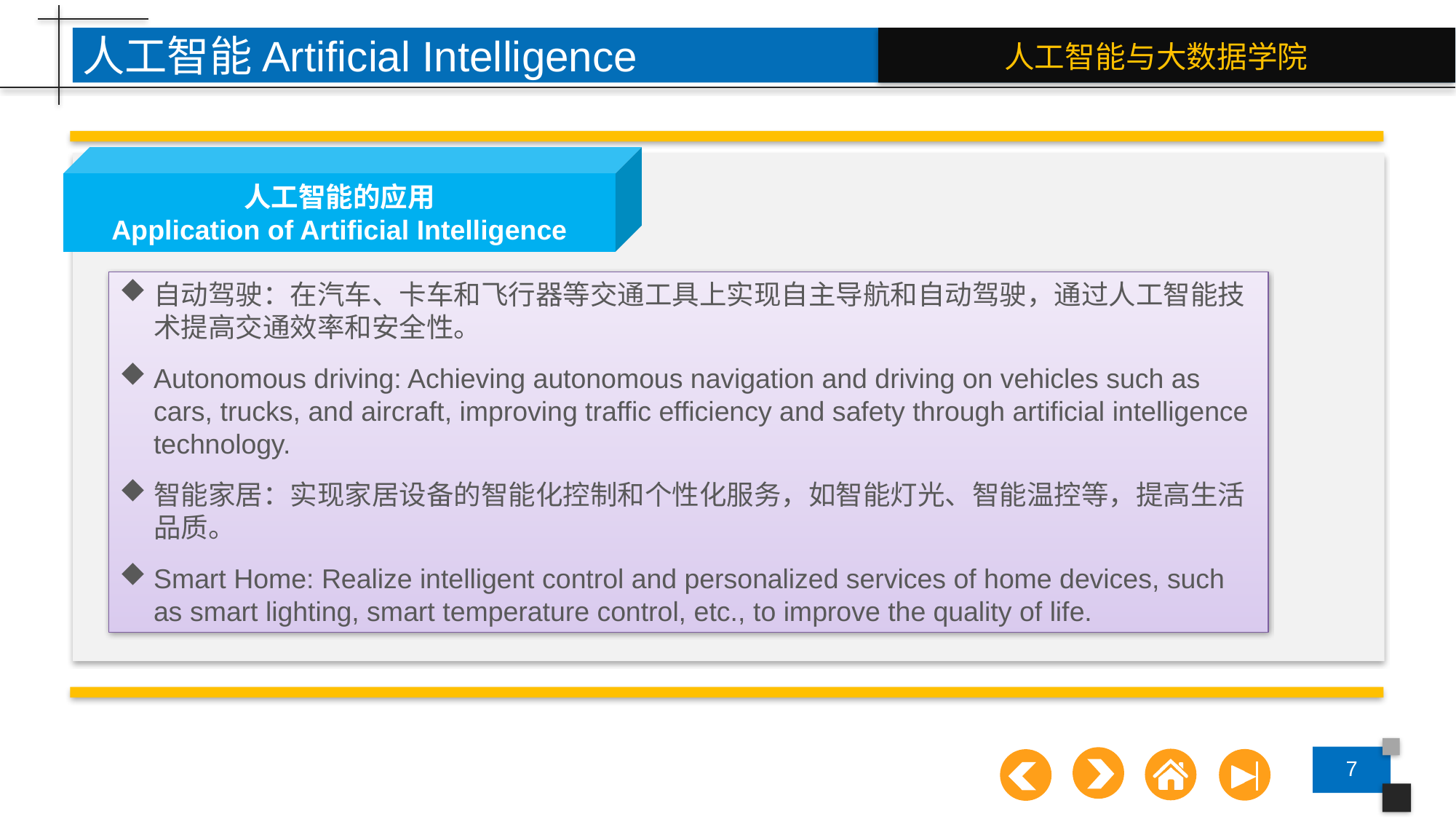

人工智能Artificial Intelligence
人工智能的应用
Application of Artificial Intelligence
自动驾驶：在汽车、卡车和飞行器等交通工具上实现自主导航和自动驾驶，通过人工智能技术提高交通效率和安全性。
Autonomous driving: Achieving autonomous navigation and driving on vehicles such as cars, trucks, and aircraft, improving traffic efficiency and safety through artificial intelligence technology.
智能家居：实现家居设备的智能化控制和个性化服务，如智能灯光、智能温控等，提高生活品质。
Smart Home: Realize intelligent control and personalized services of home devices, such as smart lighting, smart temperature control, etc., to improve the quality of life.